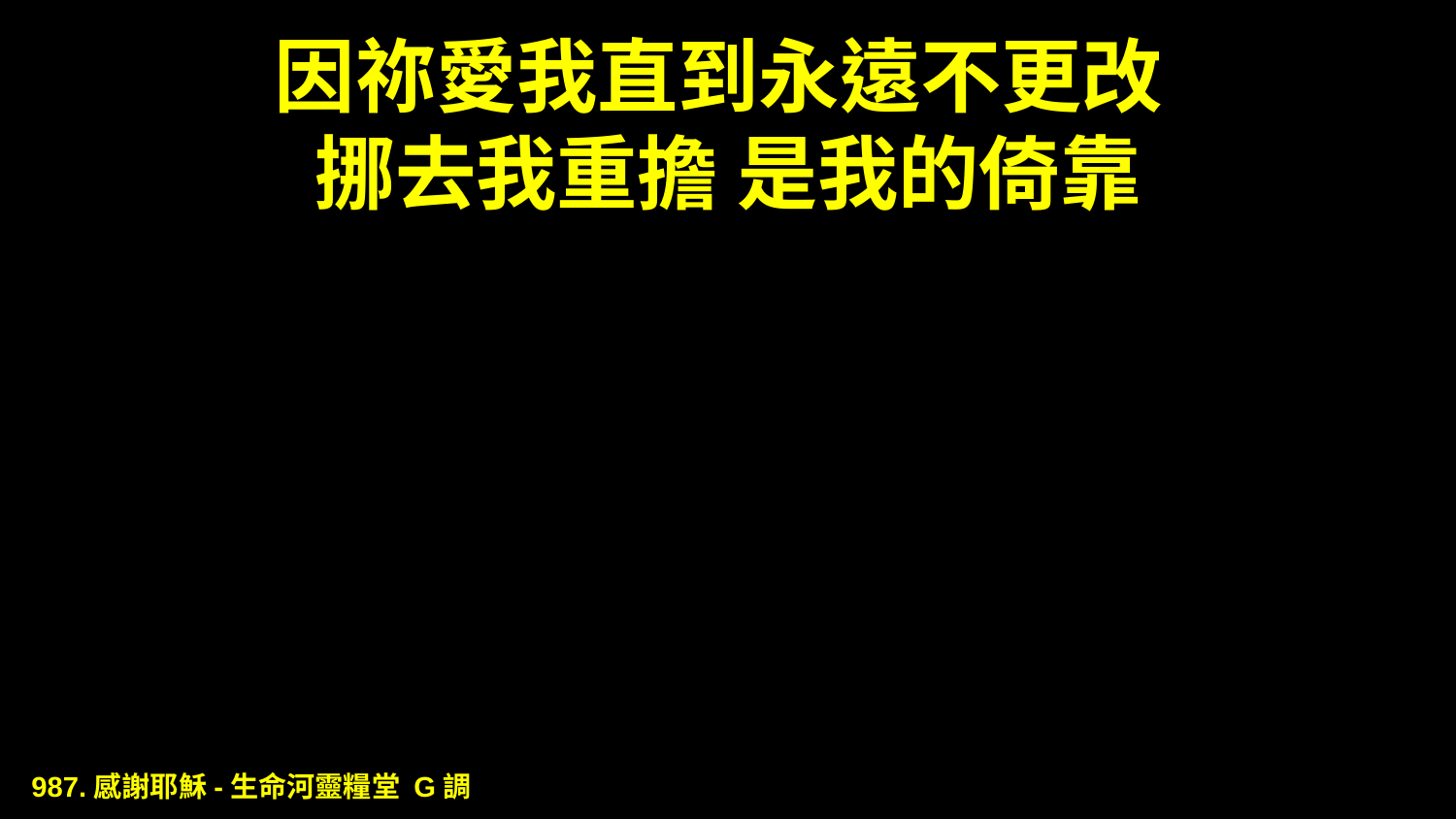

# 因祢愛我直到永遠不更改 挪去我重擔 是我的倚靠
987.感謝耶穌-生命河靈糧堂 G調